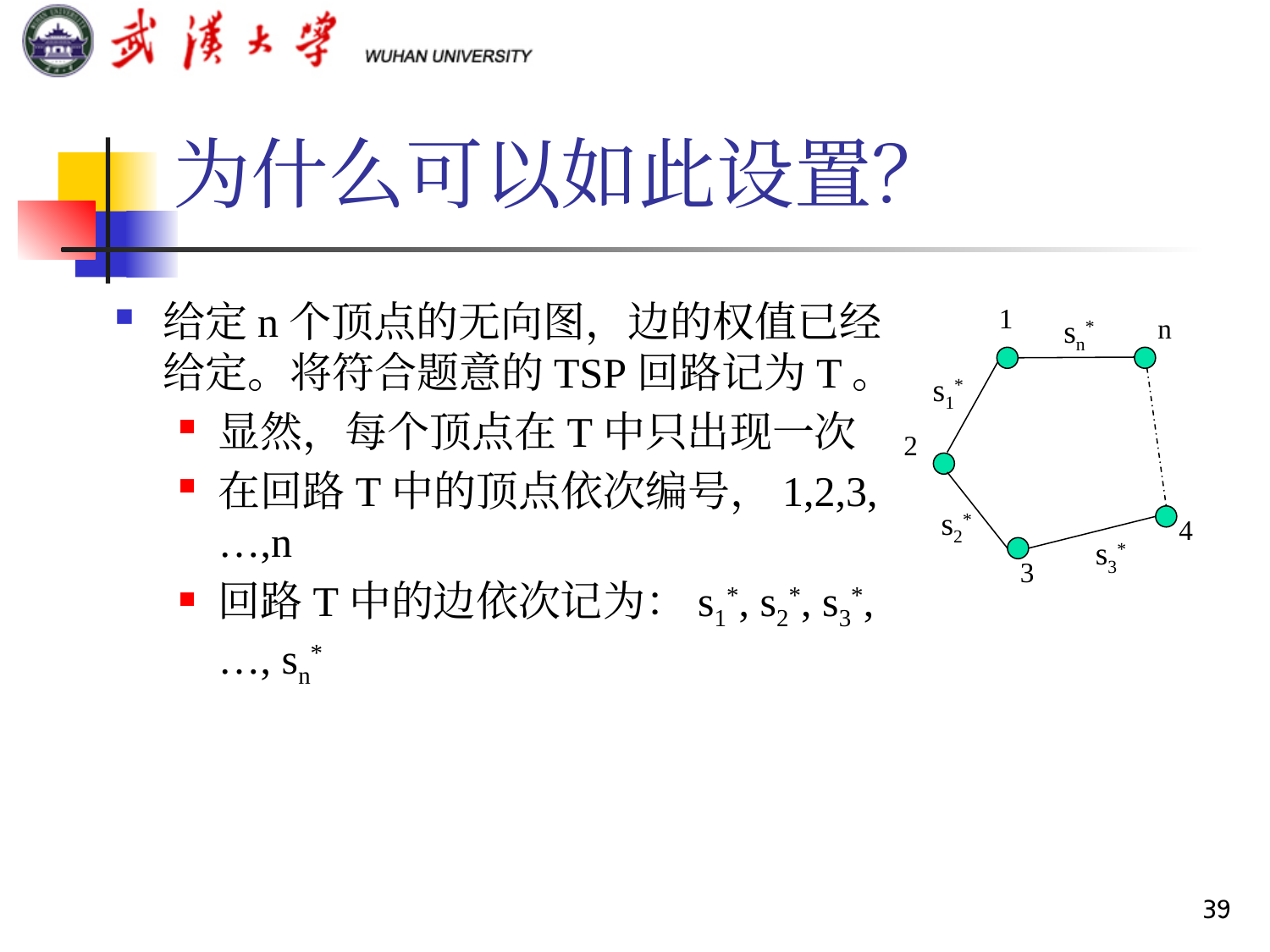

# 为什么可以如此设置？
给定n个顶点的无向图，边的权值已经给定。将符合题意的TSP回路记为T。
显然，每个顶点在T中只出现一次
在回路T中的顶点依次编号，1,2,3,…,n
回路T中的边依次记为：s1*, s2*, s3*,…, sn*
1
sn*
n

s1*

2

s2*

4

s3*

3
39